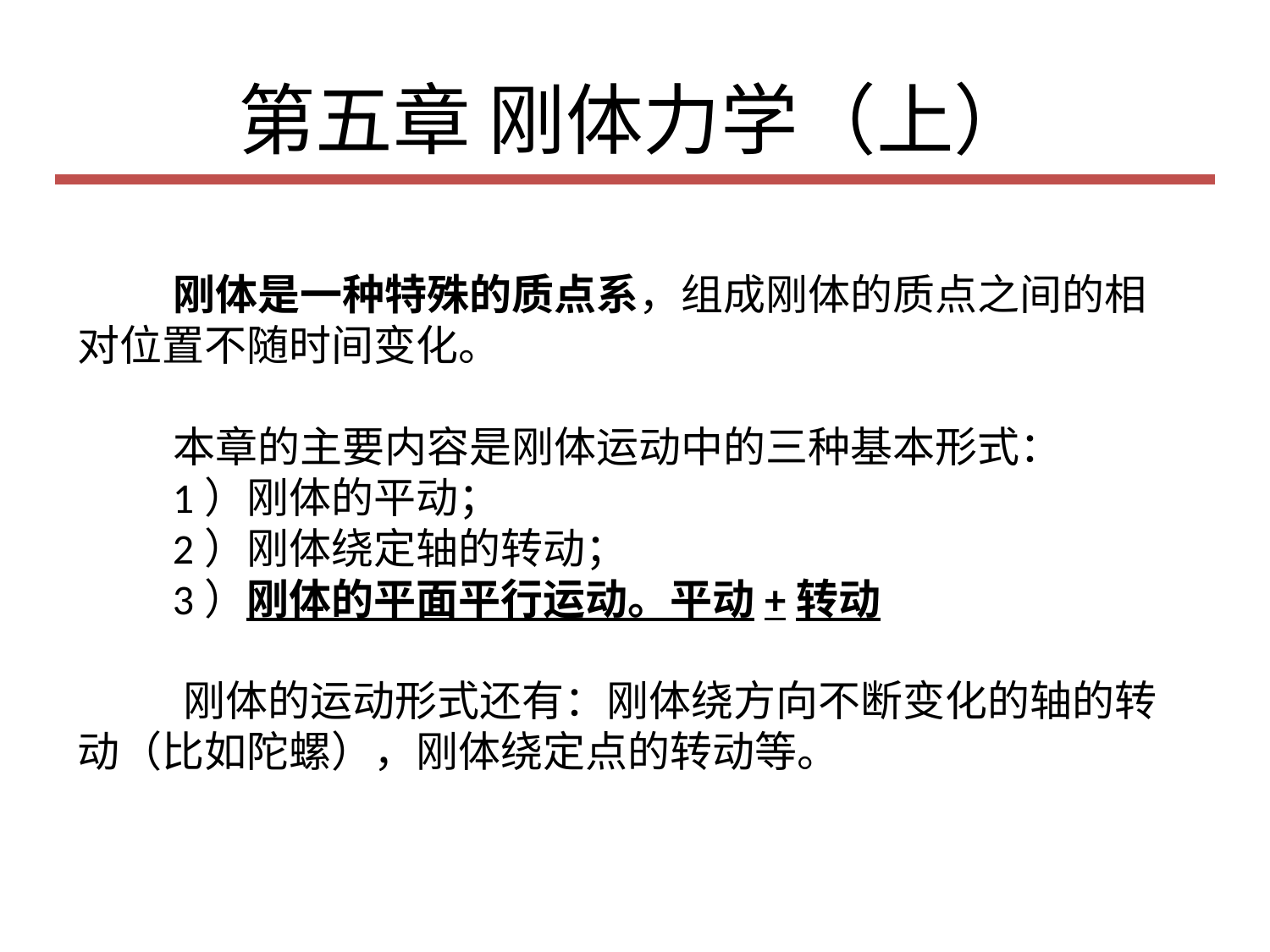

# 第五章 刚体力学（上）
         刚体是一种特殊的质点系，组成刚体的质点之间的相对位置不随时间变化。

         本章的主要内容是刚体运动中的三种基本形式：
          1）刚体的平动；
          2）刚体绕定轴的转动；
          3）刚体的平面平行运动。平动+转动

          刚体的运动形式还有：刚体绕方向不断变化的轴的转动（比如陀螺），刚体绕定点的转动等。